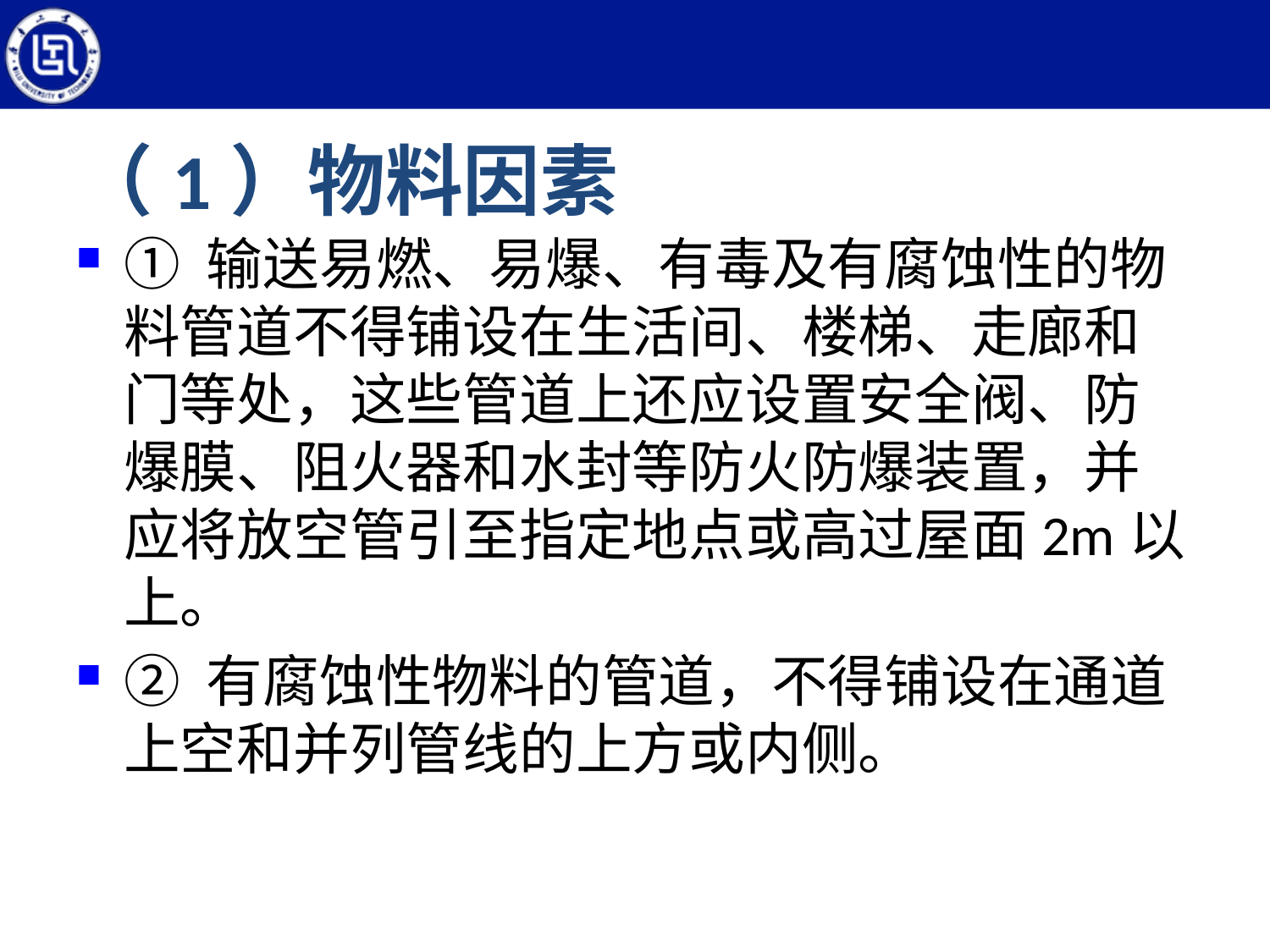

# （1）物料因素
① 输送易燃、易爆、有毒及有腐蚀性的物料管道不得铺设在生活间、楼梯、走廊和门等处，这些管道上还应设置安全阀、防爆膜、阻火器和水封等防火防爆装置，并应将放空管引至指定地点或高过屋面2m以上。
② 有腐蚀性物料的管道，不得铺设在通道上空和并列管线的上方或内侧。